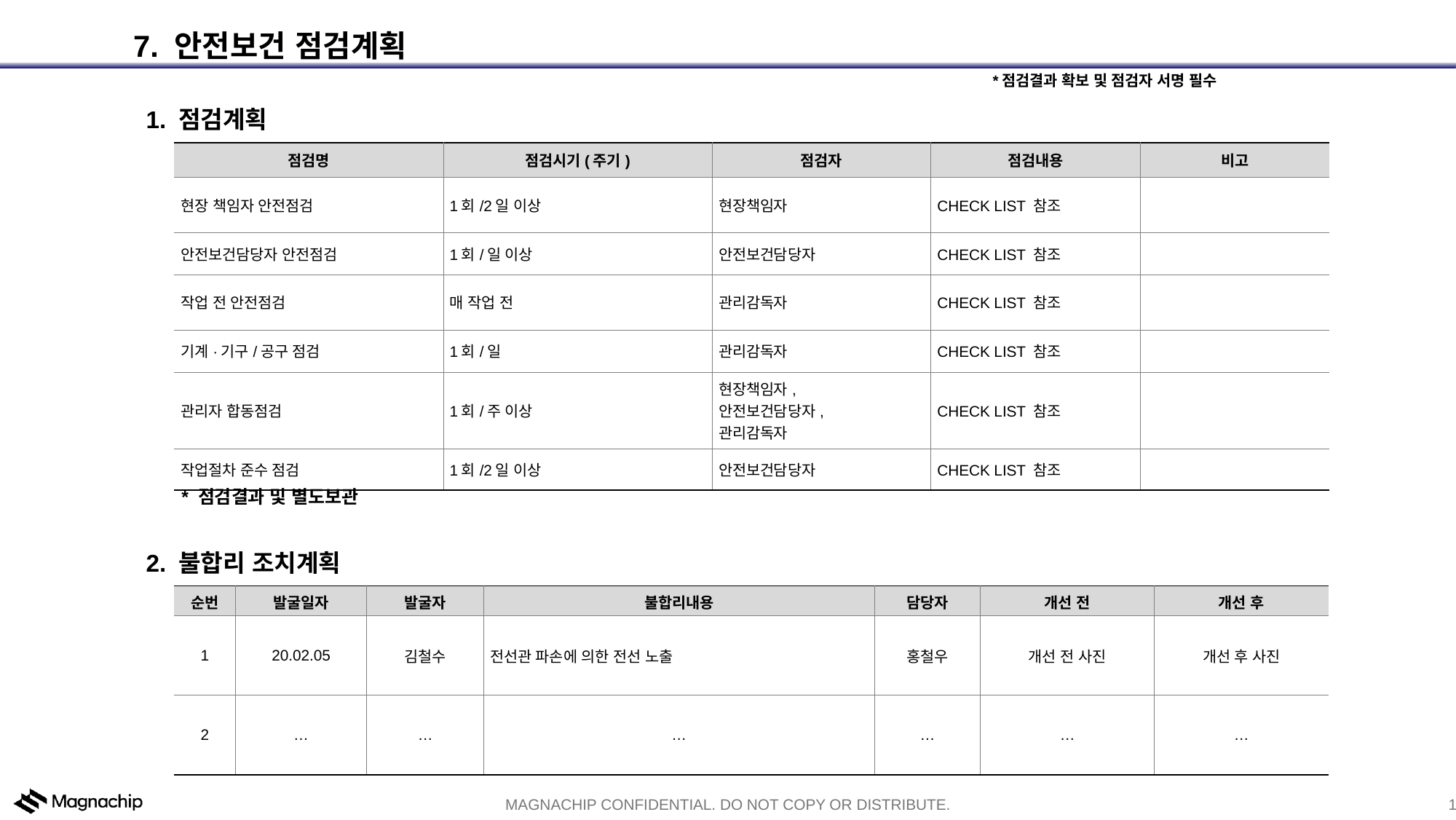

7. 안전보건 점검계획
*점검결과 확보 및 점검자 서명 필수
1. 점검계획
| 점검명 | 점검시기(주기) | 점검자 | 점검내용 | 비고 |
| --- | --- | --- | --- | --- |
| 현장 책임자 안전점검 | 1회/2일 이상 | 현장책임자 | CHECK LIST 참조 |  |
| 안전보건담당자 안전점검 | 1회/일 이상 | 안전보건담당자 | CHECK LIST 참조 |  |
| 작업 전 안전점검 | 매 작업 전 | 관리감독자 | CHECK LIST 참조 |  |
| 기계·기구/공구 점검 | 1회/일 | 관리감독자 | CHECK LIST 참조 |  |
| 관리자 합동점검 | 1회/주 이상 | 현장책임자, 안전보건담당자, 관리감독자 | CHECK LIST 참조 |  |
| 작업절차 준수 점검 | 1회/2일 이상 | 안전보건담당자 | CHECK LIST 참조 |  |
* 점검결과 및 별도보관
2. 불합리 조치계획
| 순번 | 발굴일자 | 발굴자 | 불합리내용 | 담당자 | 개선 전 | 개선 후 |
| --- | --- | --- | --- | --- | --- | --- |
| 1 | 20.02.05 | 김철수 | 전선관 파손에 의한 전선 노출 | 홍철우 | 개선 전 사진 | 개선 후 사진 |
| 2 | … | … | … | … | … | … |